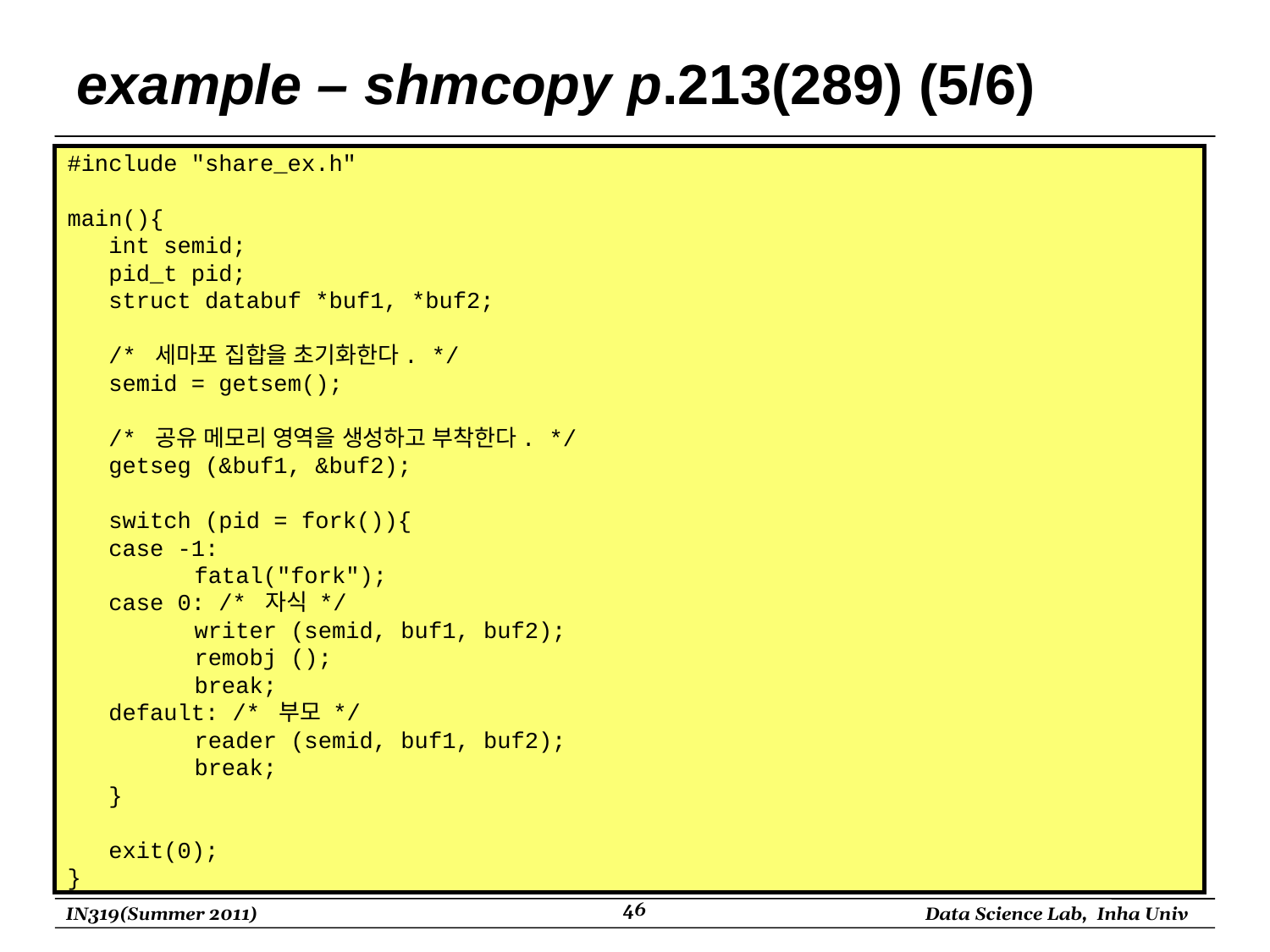

# example – shmcopy p.213(289) (5/6)
#include "share_ex.h"

main(){
   int semid;
   pid_t pid;
   struct databuf *buf1, *buf2;

   /* 세마포 집합을 초기화한다. */
   semid = getsem();

   /* 공유 메모리 영역을 생성하고 부착한다. */
   getseg (&buf1, &buf2);

   switch (pid = fork()){
   case -1:
 	fatal("fork");
   case 0: /* 자식 */
   	writer (semid, buf1, buf2);
   	remobj ();
 	break;
   default: /* 부모 */
 	reader (semid, buf1, buf2);
 	break;
   }
   exit(0);
}

46